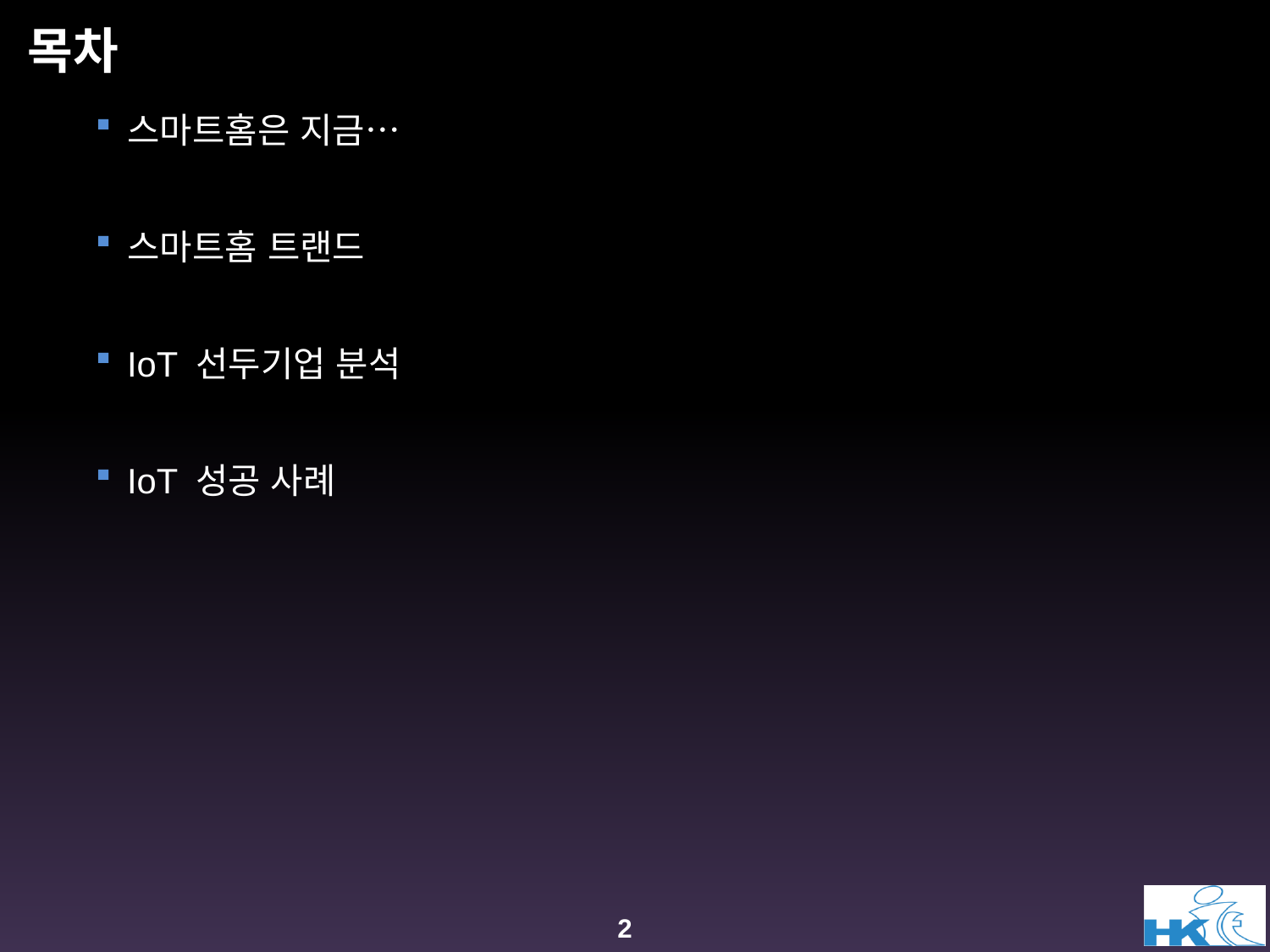

# 목차
스마트홈은 지금…

스마트홈 트랜드

IoT 선두기업 분석

IoT 성공 사례

2